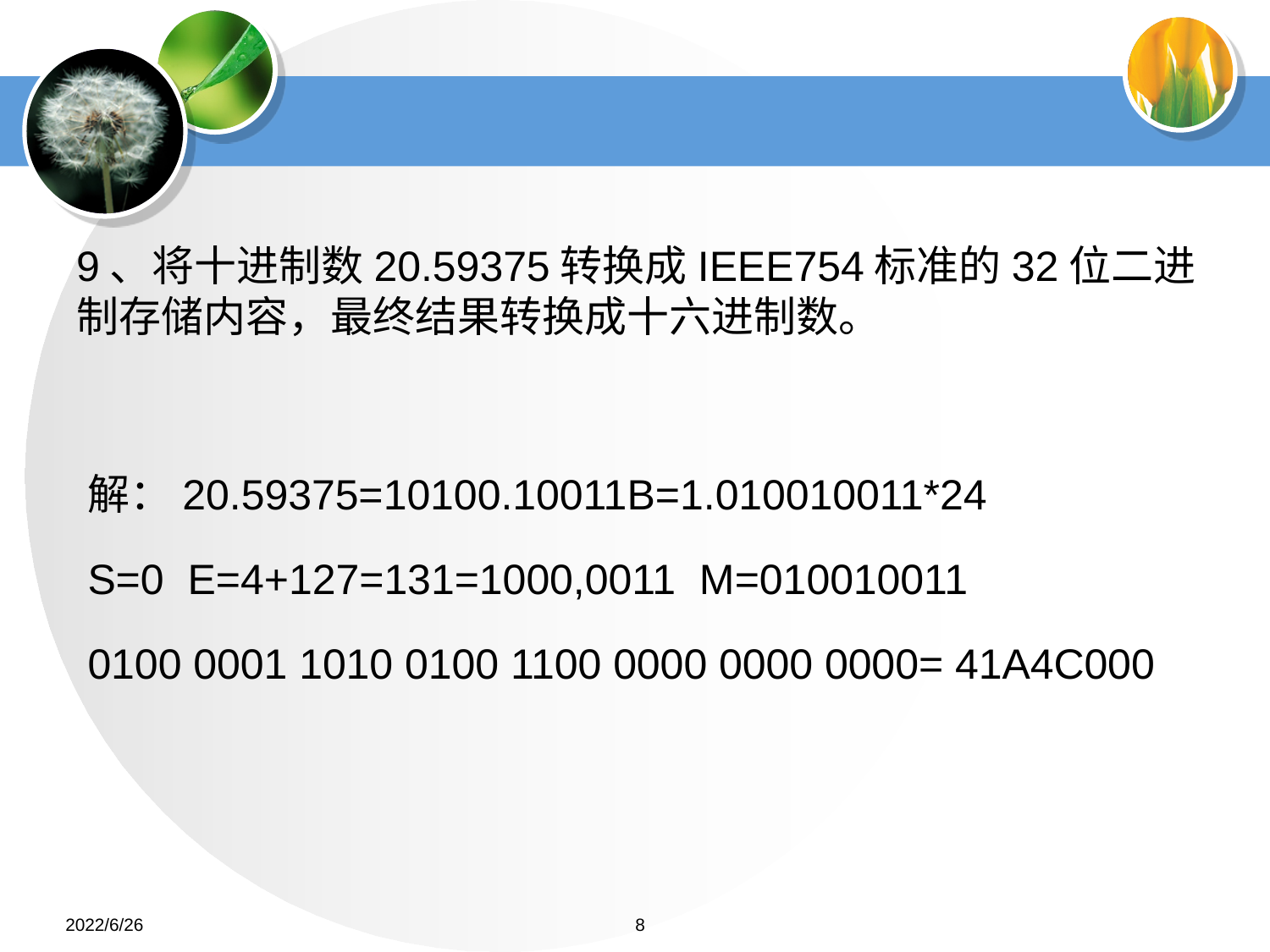

#
9、将十进制数20.59375转换成IEEE754标准的32位二进制存储内容，最终结果转换成十六进制数。

解：20.59375=10100.10011B=1.010010011*24
S=0  E=4+127=131=1000,0011  M=010010011
0100 0001 1010 0100 1100 0000 0000 0000= 41A4C000
2022/6/26
8